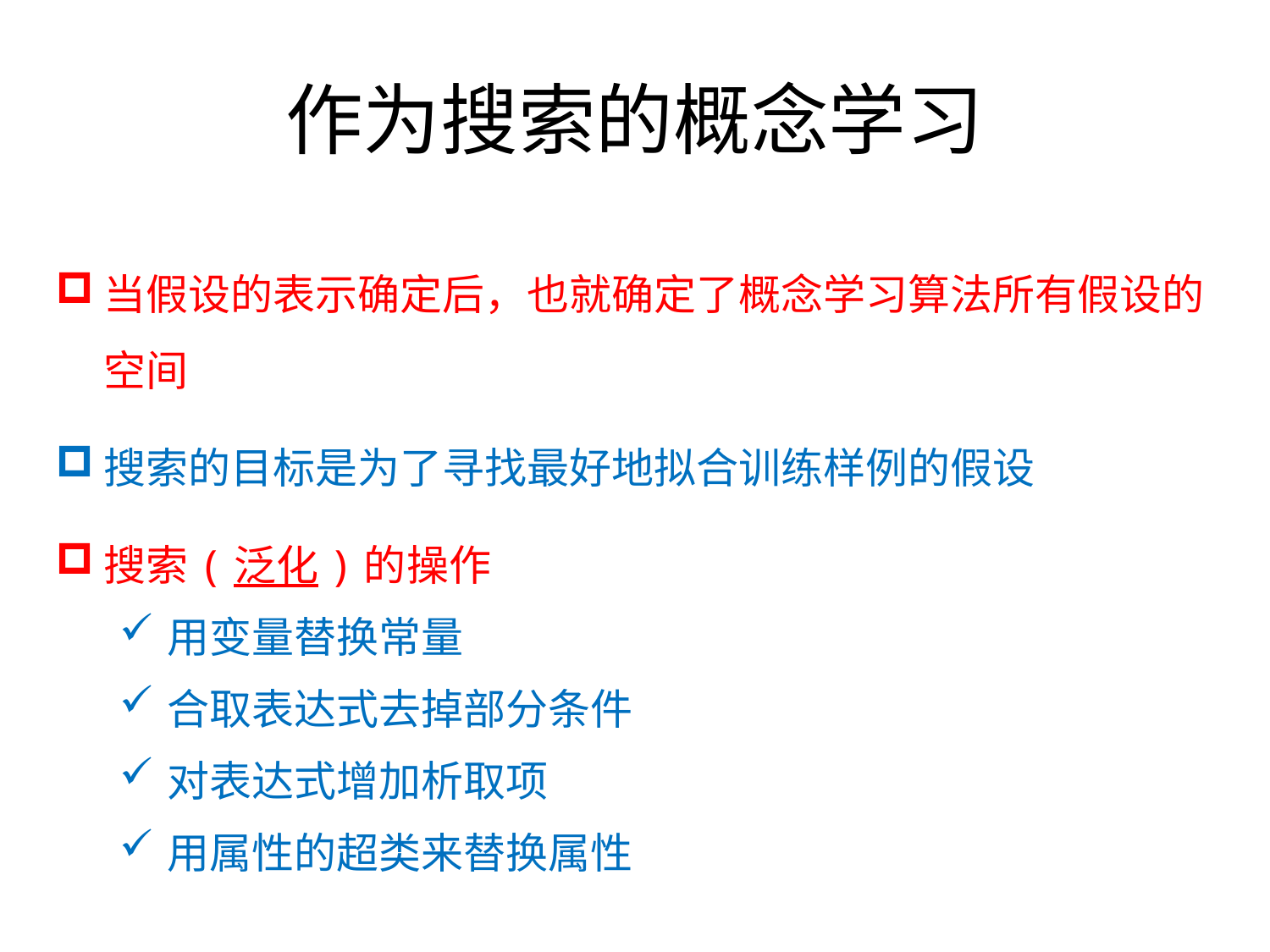

# 作为搜索的概念学习

当假设的表示确定后，也就确定了概念学习算法所有假设的空间
搜索的目标是为了寻找最好地拟合训练样例的假设
搜索(泛化)的操作
用变量替换常量
合取表达式去掉部分条件
对表达式增加析取项
用属性的超类来替换属性